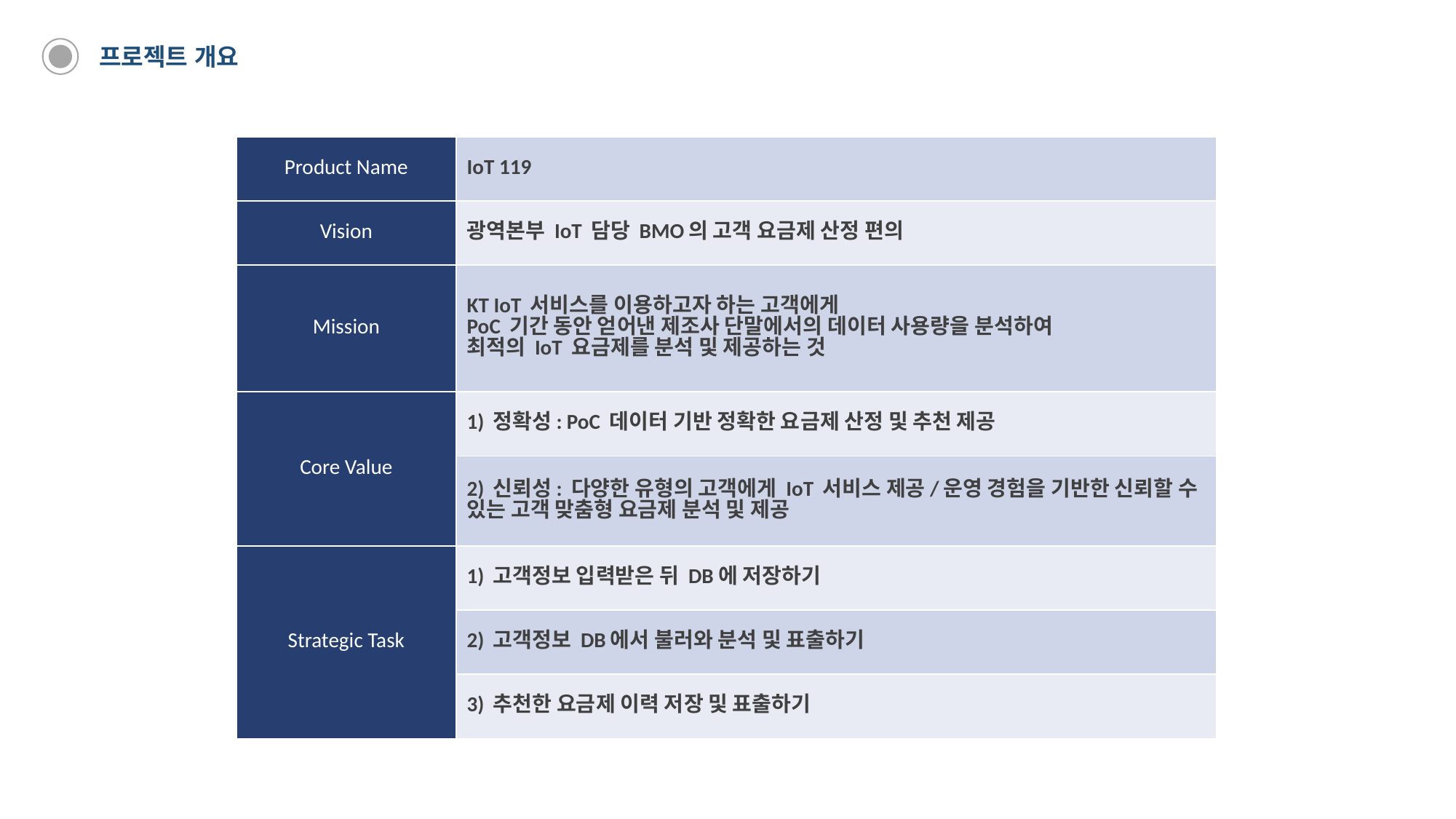

프로젝트 개요

| Product Name | IoT 119 |
| --- | --- |
| Vision | 광역본부 IoT 담당 BMO의 고객 요금제 산정 편의 |
| Mission | KT IoT 서비스를 이용하고자 하는 고객에게 PoC 기간 동안 얻어낸 제조사 단말에서의 데이터 사용량을 분석하여 최적의 IoT 요금제를 분석 및 제공하는 것 |
| Core Value | 1) 정확성: PoC 데이터 기반 정확한 요금제 산정 및 추천 제공 |
|  | 2) 신뢰성: 다양한 유형의 고객에게 IoT 서비스 제공/운영 경험을 기반한 신뢰할 수 있는 고객 맞춤형 요금제 분석 및 제공 |
| Strategic Task | 1) 고객정보 입력받은 뒤 DB에 저장하기 |
|  | 2) 고객정보 DB에서 불러와 분석 및 표출하기 |
|  | 3) 추천한 요금제 이력 저장 및 표출하기 |